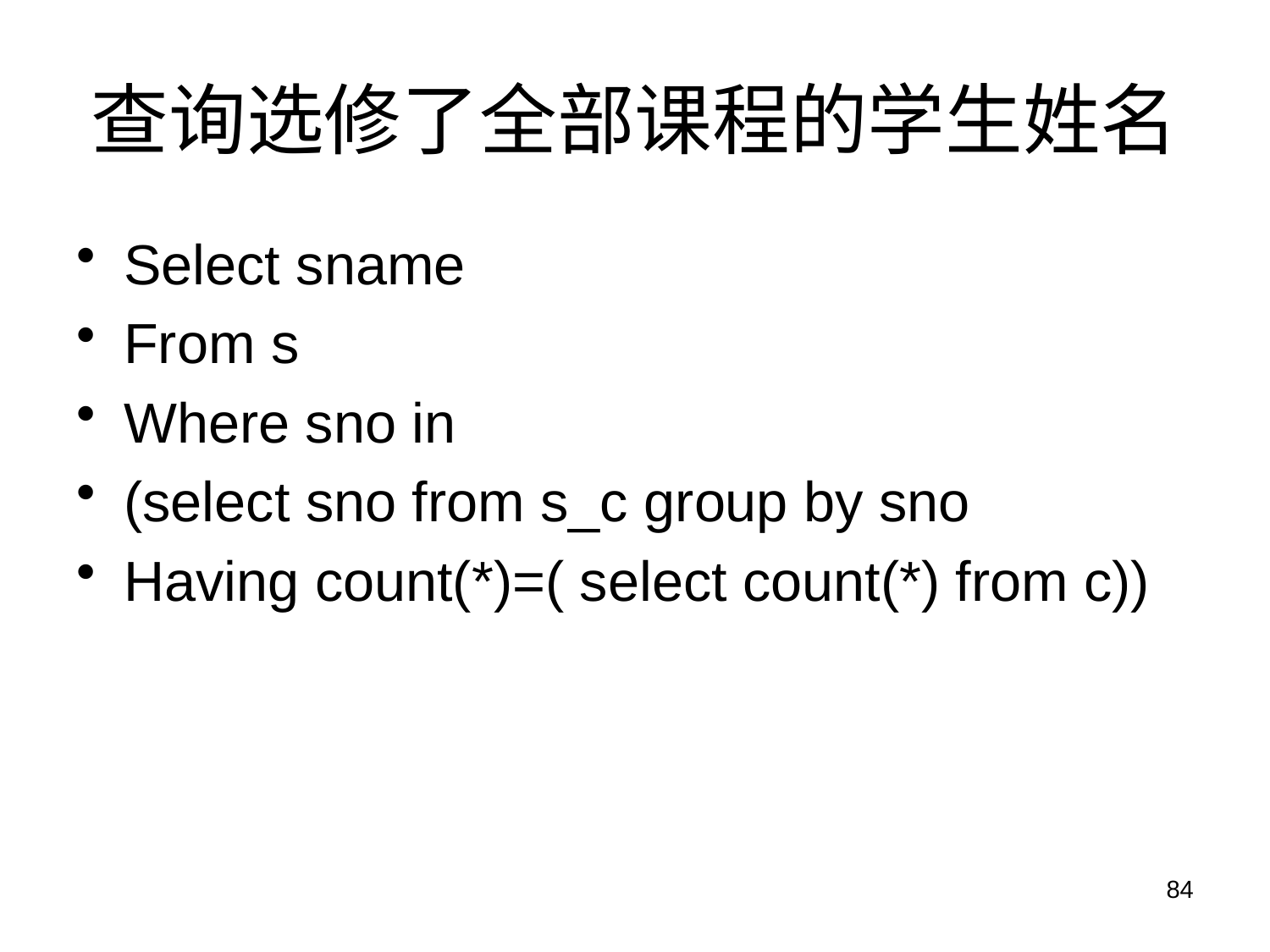

# 查询选修了全部课程的学生姓名
Select sname
From s
Where sno in
(select sno from s_c group by sno
Having count(*)=( select count(*) from c))
84